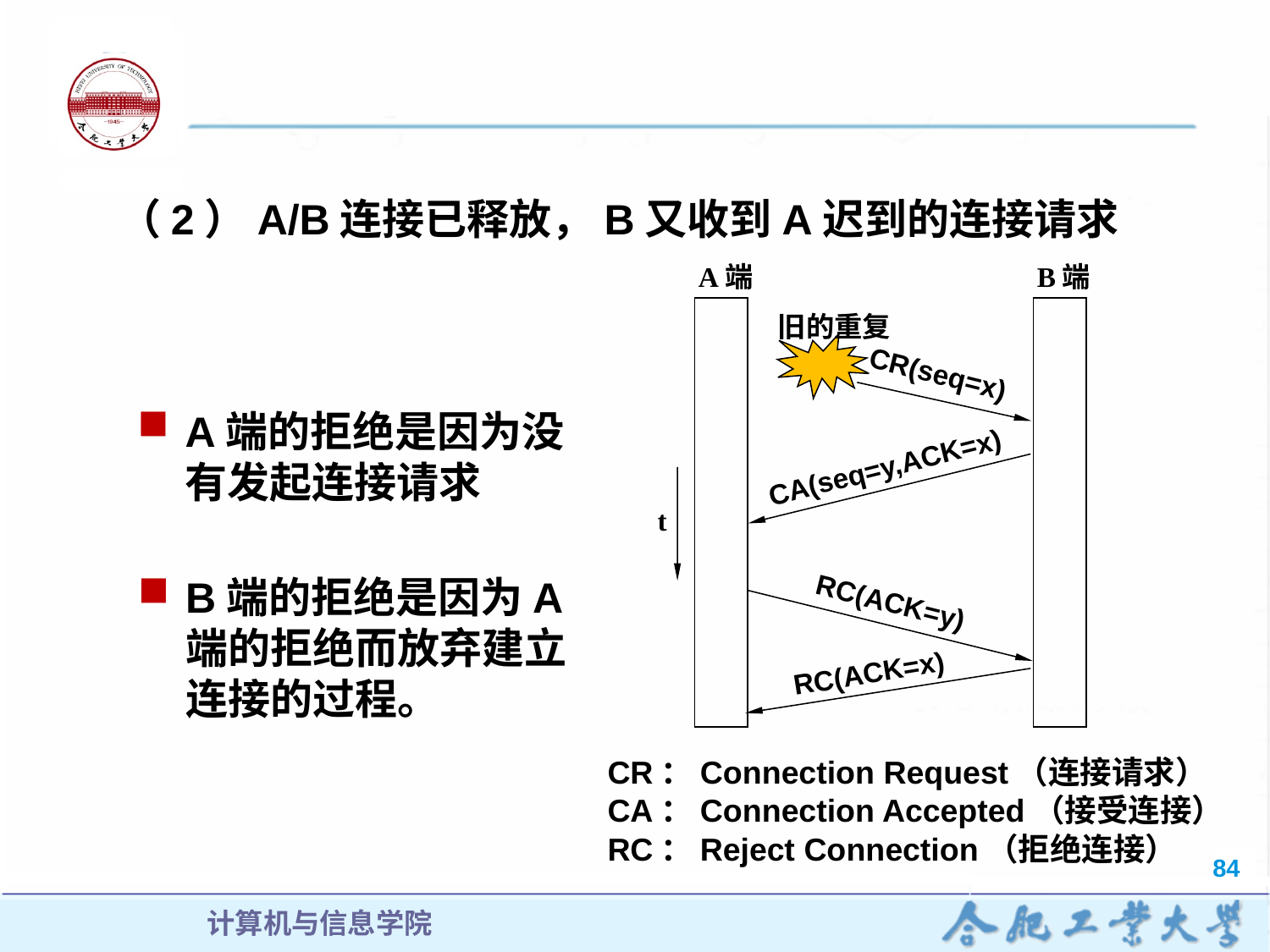

（2）A/B连接已释放，B又收到A迟到的连接请求
A端
B端

t
旧的重复

CR(seq=x)

A端的拒绝是因为没有发起连接请求
CA(seq=y,ACK=x)

B端的拒绝是因为A端的拒绝而放弃建立连接的过程。
RC(ACK=y)

RC(ACK=x)

CR：Connection Request（连接请求）
CA：Connection Accepted（接受连接）
RC：Reject Connection（拒绝连接）